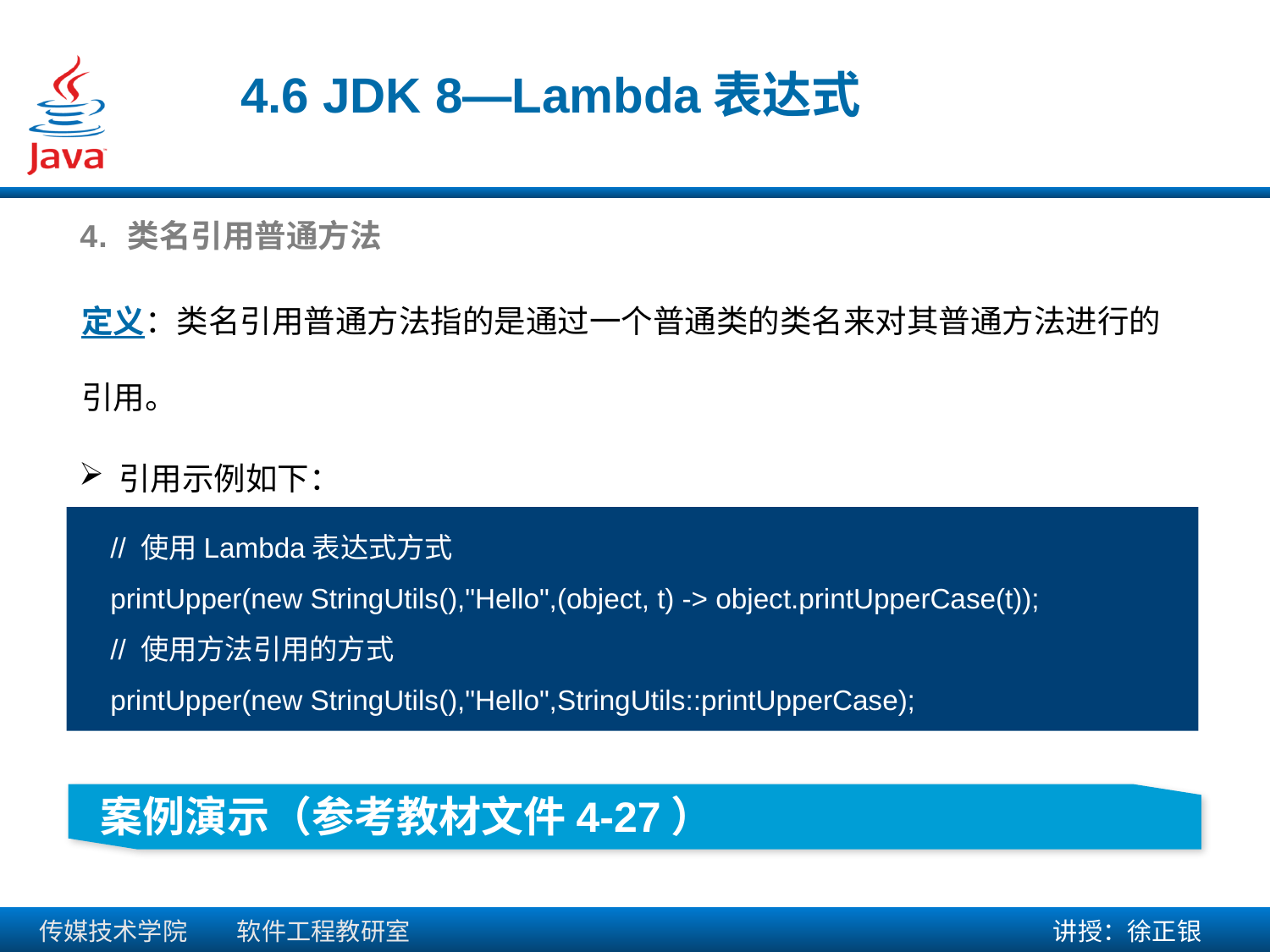

4.6 JDK 8—Lambda表达式
类名引用普通方法
定义：类名引用普通方法指的是通过一个普通类的类名来对其普通方法进行的引用。
引用示例如下：
    // 使用Lambda表达式方式
    printUpper(new StringUtils(),"Hello",(object, t) -> object.printUpperCase(t));
    // 使用方法引用的方式
    printUpper(new StringUtils(),"Hello",StringUtils::printUpperCase);
 案例演示（参考教材文件4-27）